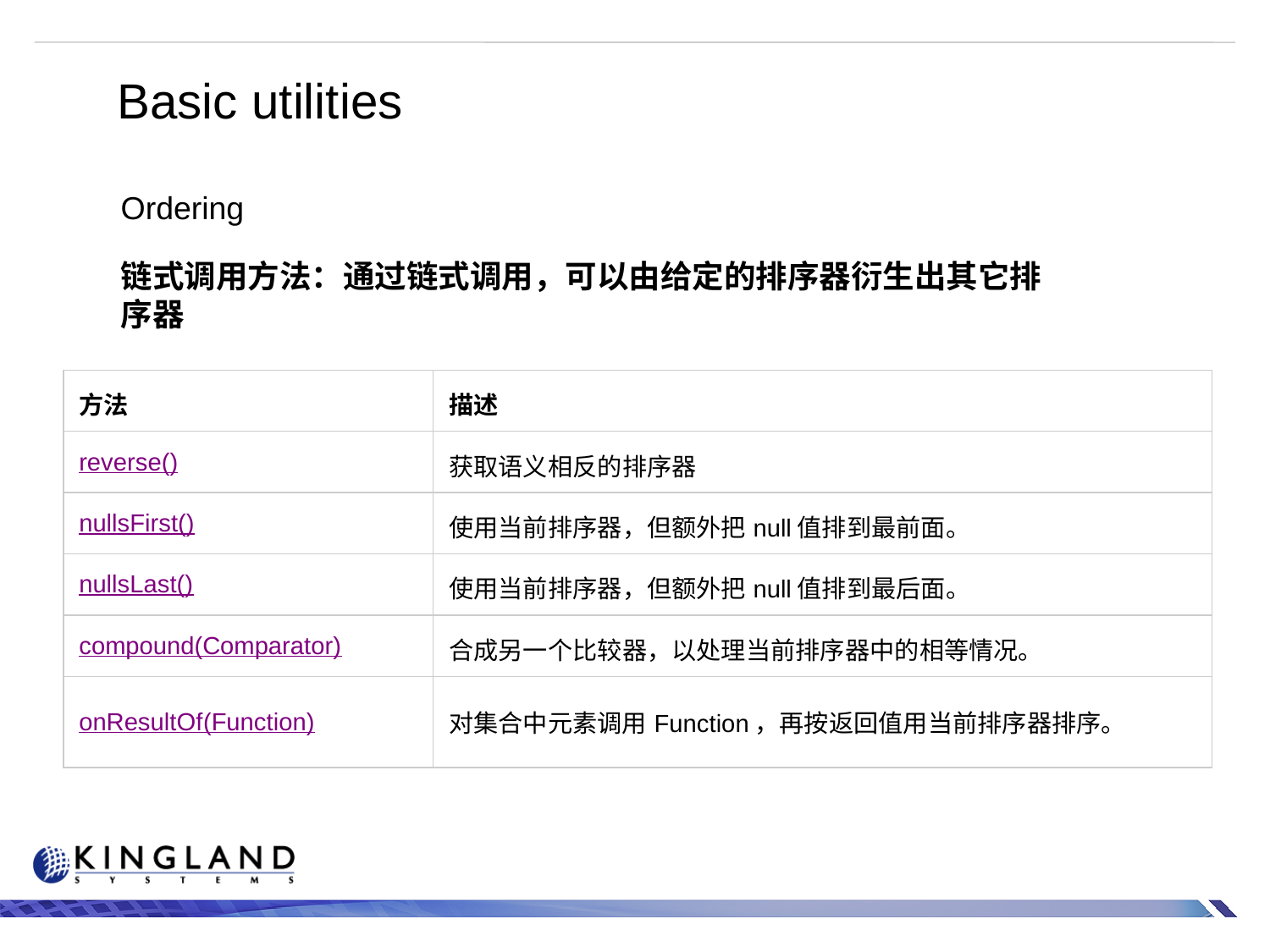

Basic utilities
Ordering
链式调用方法：通过链式调用，可以由给定的排序器衍生出其它排序器
| 方法 | 描述 |
| --- | --- |
| reverse() | 获取语义相反的排序器 |
| nullsFirst() | 使用当前排序器，但额外把null值排到最前面。 |
| nullsLast() | 使用当前排序器，但额外把null值排到最后面。 |
| compound(Comparator) | 合成另一个比较器，以处理当前排序器中的相等情况。 |
| onResultOf(Function) | 对集合中元素调用Function，再按返回值用当前排序器排序。 |